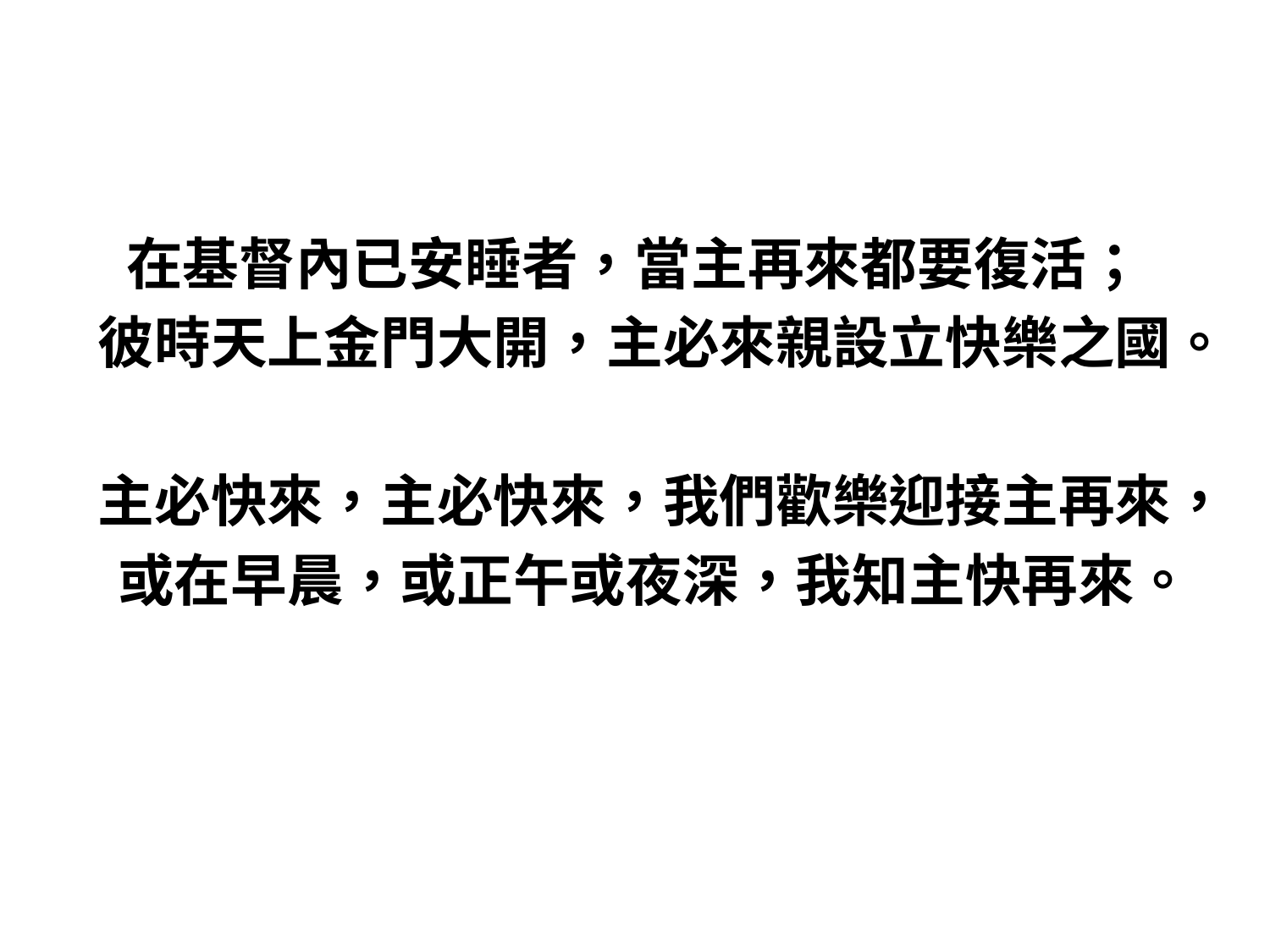

#
在基督內已安睡者，當主再來都要復活；
彼時天上金門大開，主必來親設立快樂之國。

主必快來，主必快來，我們歡樂迎接主再來，
  或在早晨，或正午或夜深，我知主快再來。